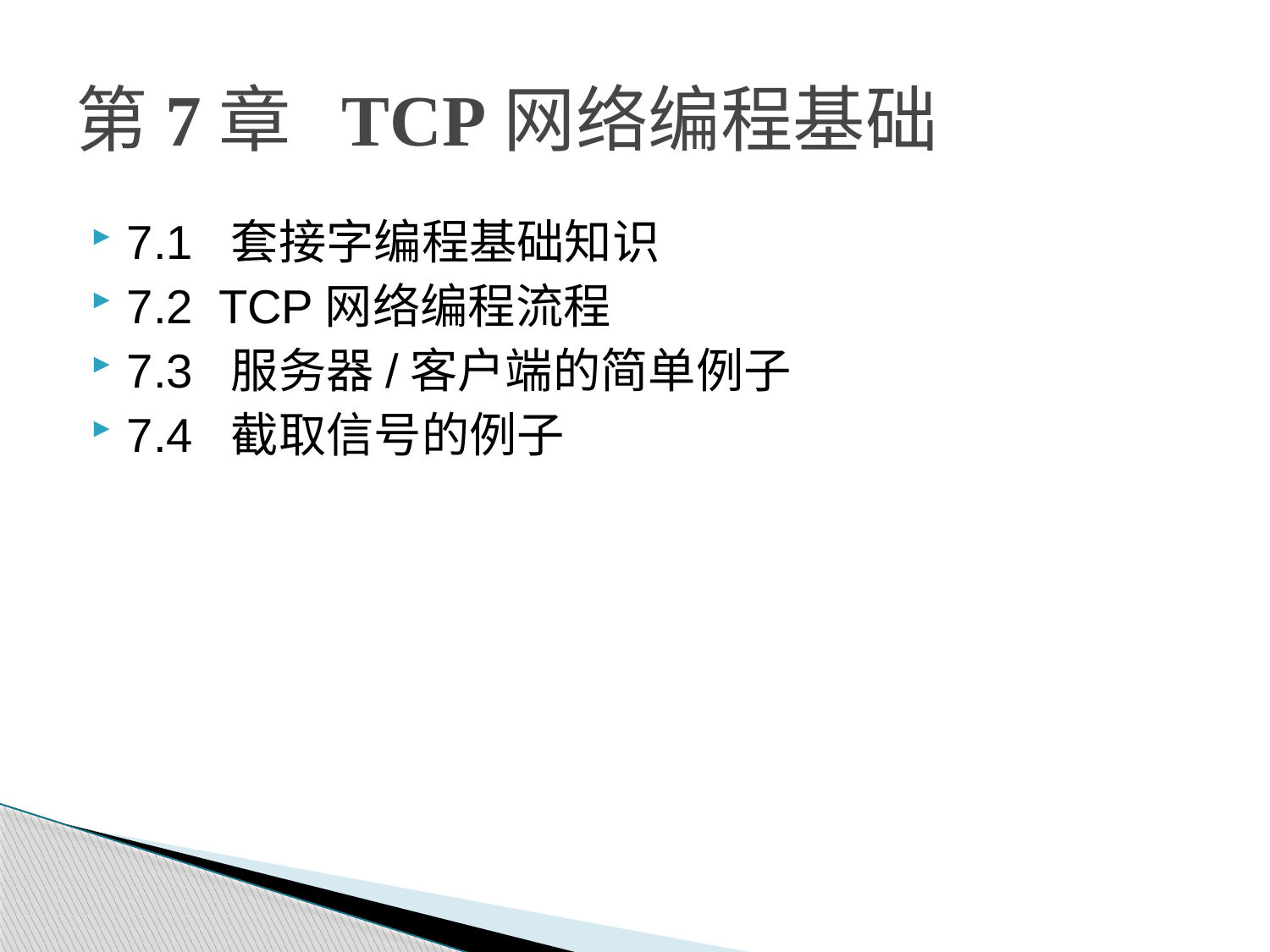

# 第7章  TCP网络编程基础
7.1  套接字编程基础知识
7.2  TCP网络编程流程
7.3  服务器/客户端的简单例子
7.4  截取信号的例子